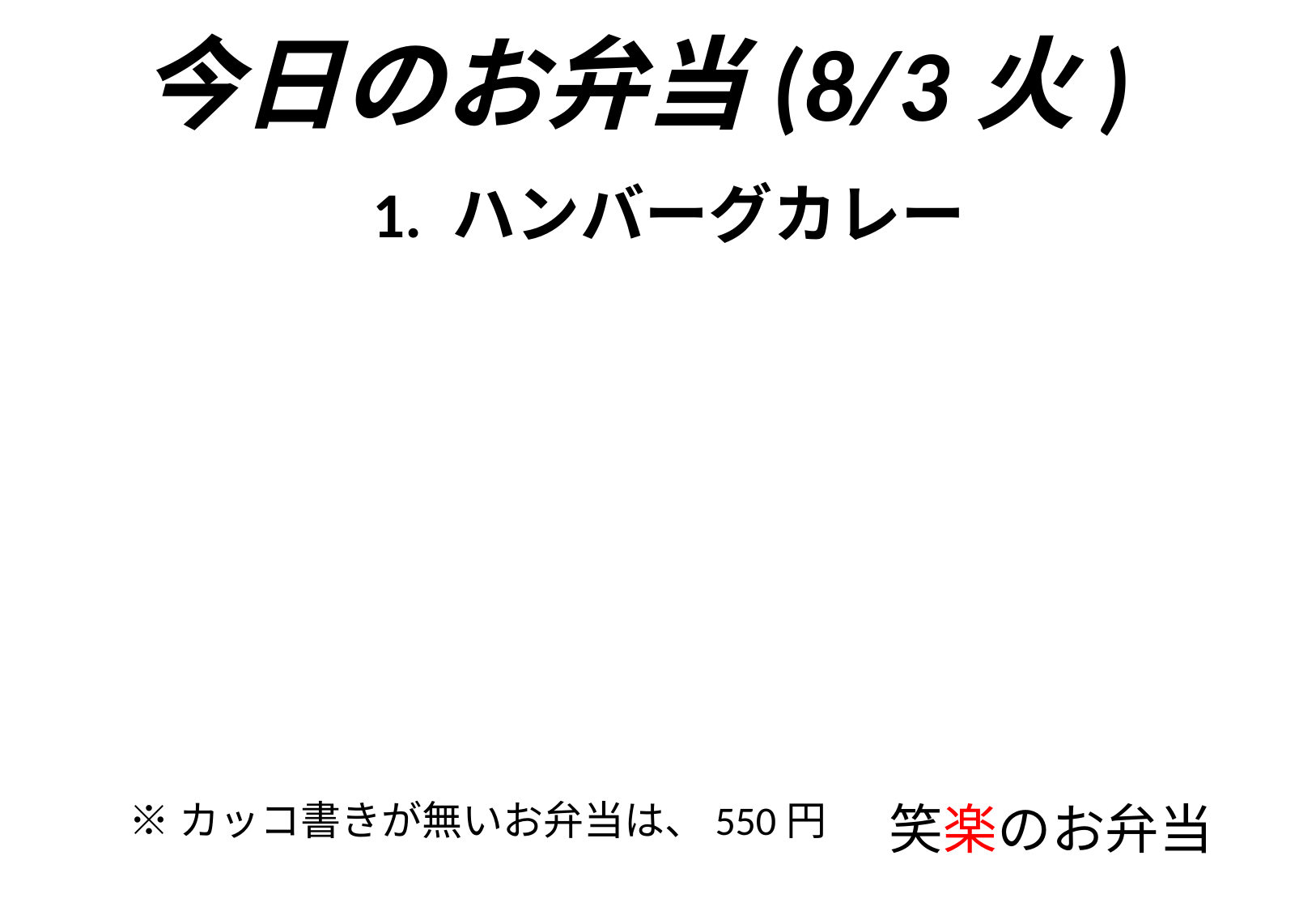

今日のお弁当(8/3火)
1. ハンバーグカレー
※カッコ書きが無いお弁当は、550円
笑楽のお弁当